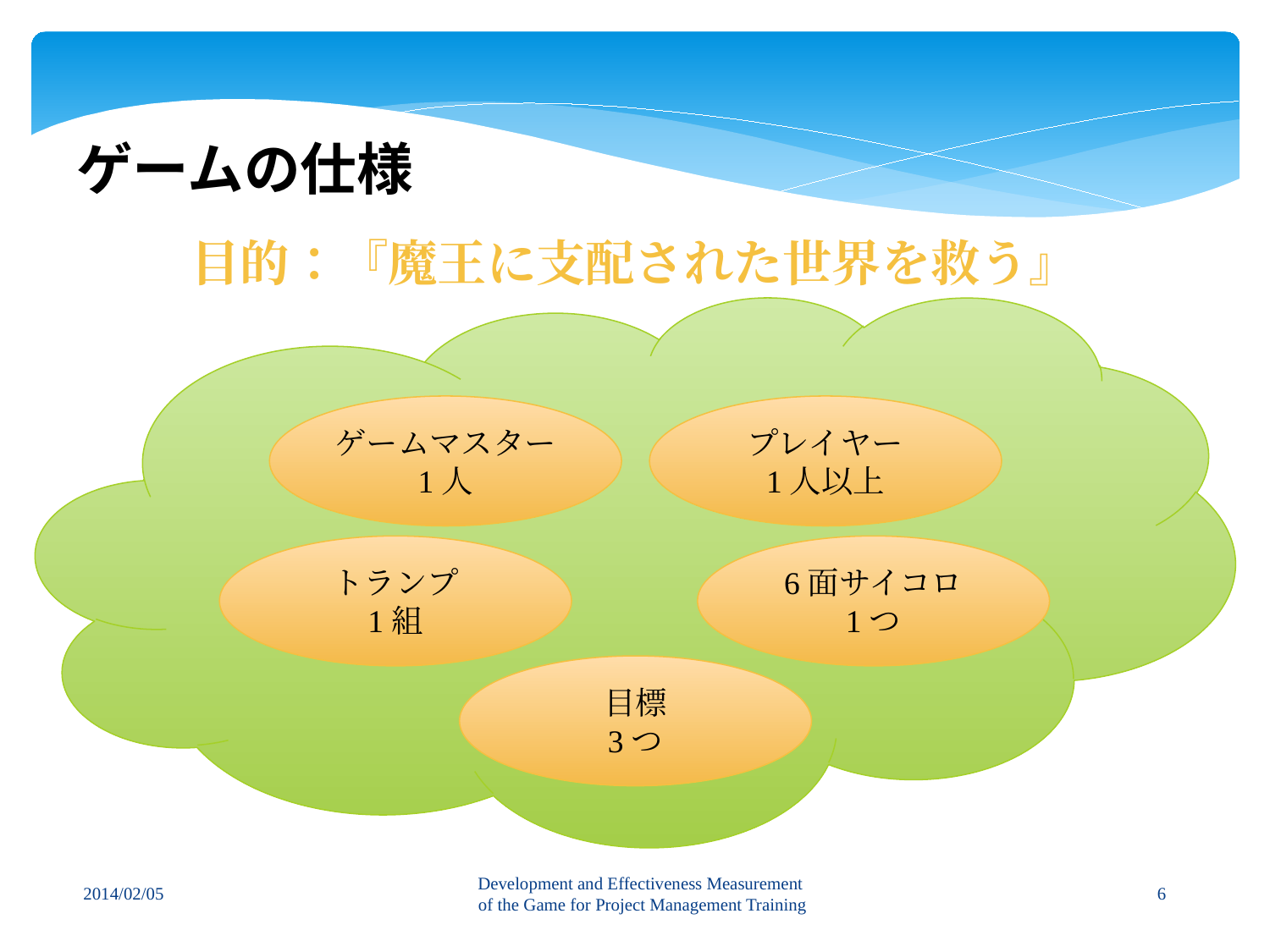

ゲームの仕様
目的：『魔王に支配された世界を救う』

ゲームマスター
1人
プレイヤー
1人以上
トランプ
1組
6面サイコロ
1つ
目標
3つ
6
2014/02/05
Development and Effectiveness Measurement
of the Game for Project Management Training